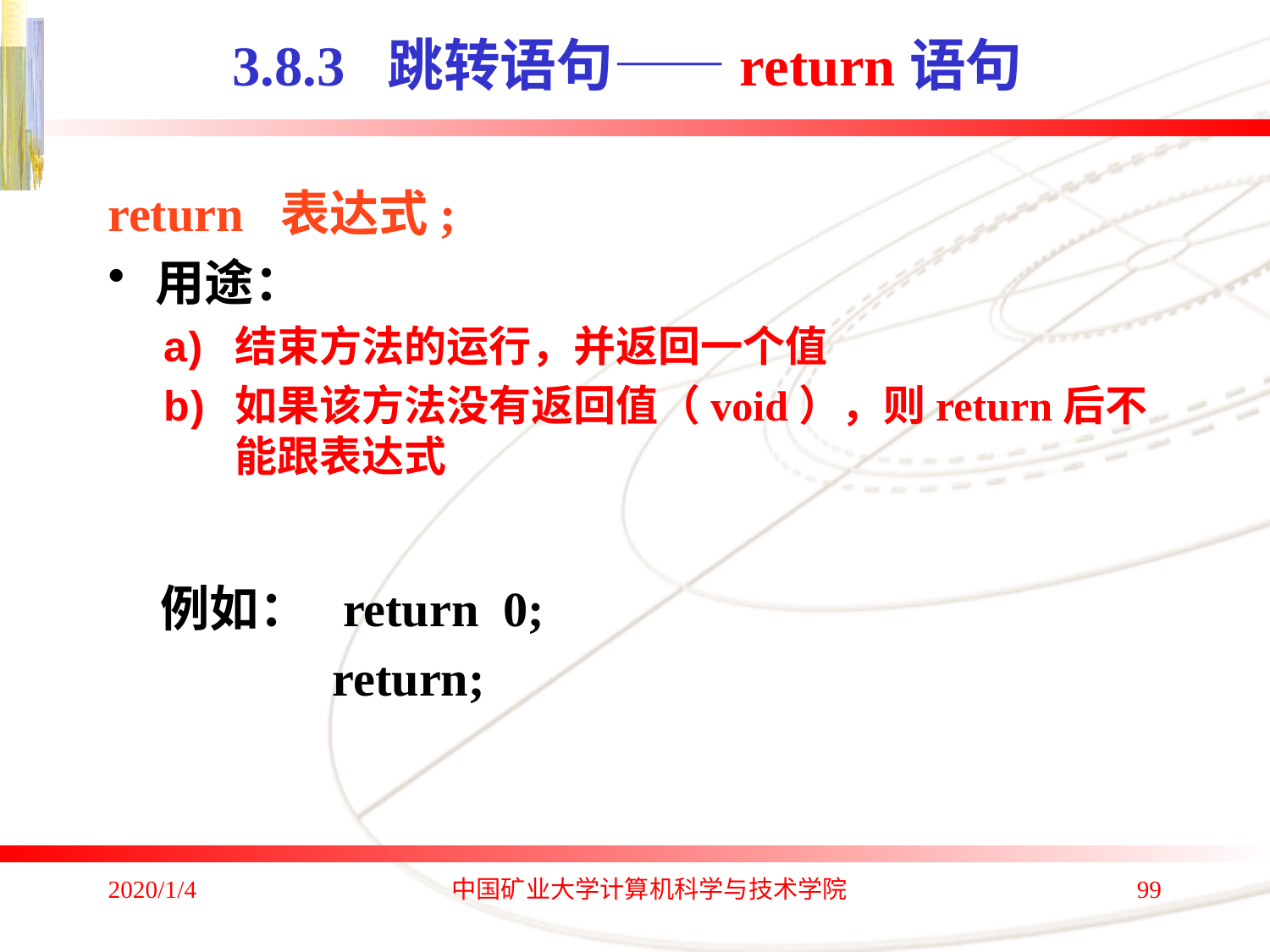

# 3.8.3  跳转语句——return语句
return  表达式;
用途：
结束方法的运行，并返回一个值
如果该方法没有返回值（void），则return后不能跟表达式
例如：  return  0;
              return;
2020/1/4
中国矿业大学计算机科学与技术学院
99